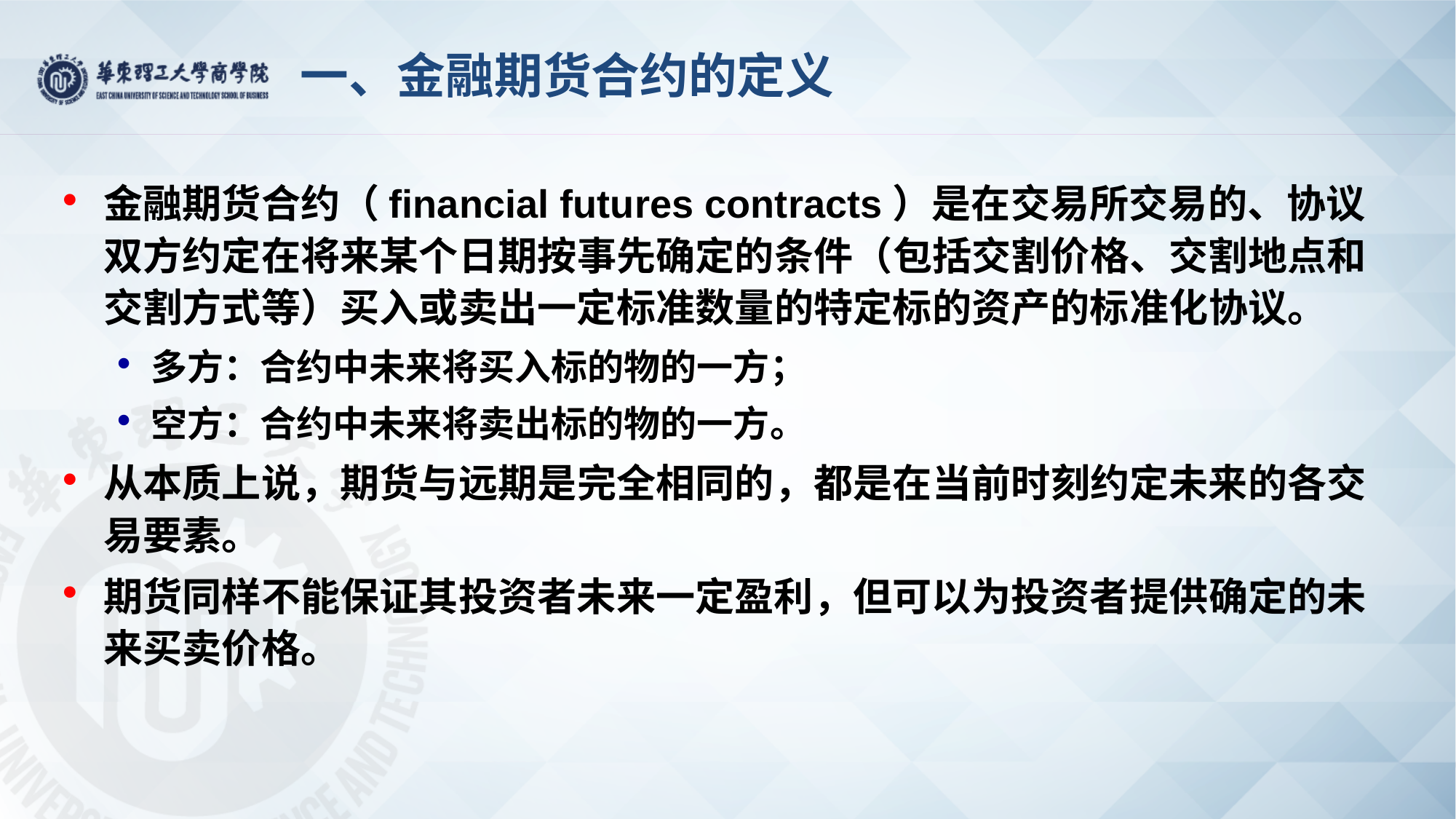

# 一、金融期货合约的定义
金融期货合约（financial futures contracts）是在交易所交易的、协议双方约定在将来某个日期按事先确定的条件（包括交割价格、交割地点和交割方式等）买入或卖出一定标准数量的特定标的资产的标准化协议。
多方：合约中未来将买入标的物的一方；
空方：合约中未来将卖出标的物的一方。
从本质上说，期货与远期是完全相同的，都是在当前时刻约定未来的各交易要素。
期货同样不能保证其投资者未来一定盈利，但可以为投资者提供确定的未来买卖价格。